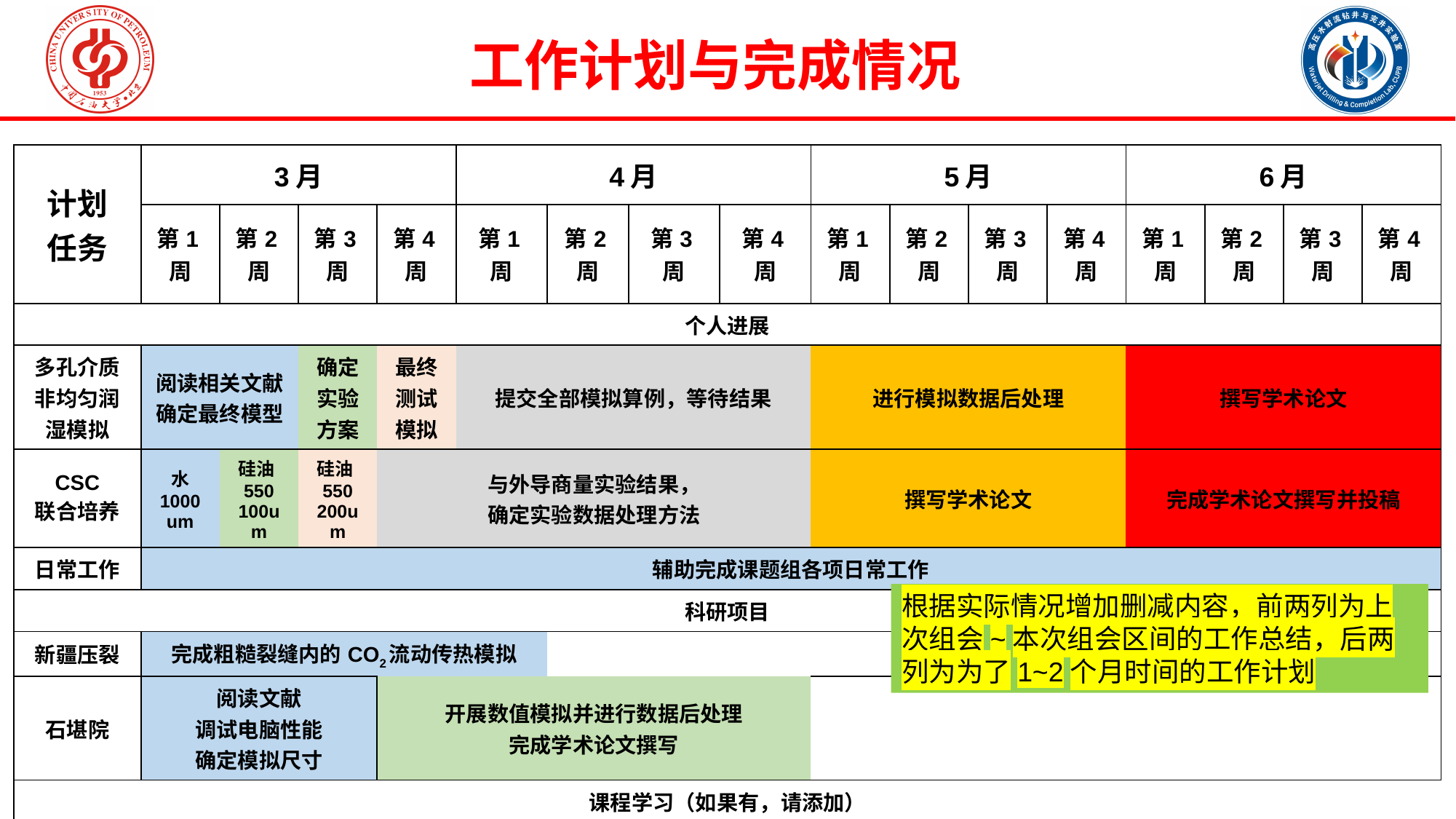

工作计划与完成情况
| 计划 任务 | 3月 | 3月 |  |  | 4月 |  |  |  | 5月 |  |  |  | 6月 |  |  |  |
| --- | --- | --- | --- | --- | --- | --- | --- | --- | --- | --- | --- | --- | --- | --- | --- | --- |
|  | 第1周 | 第2周 | 第3周 | 第4周 | 第1周 | 第2周 | 第3周 | 第4周 | 第1周 | 第2周 | 第3周 | 第4周 | 第1周 | 第2周 | 第3周 | 第4周 |
| 个人进展 |  |  |  |  |  |  |  |  |  |  |  |  |  |  |  |  |
| 多孔介质 非均匀润湿模拟 | 阅读相关文献确定最终模型 |  | 确定实验方案 | 最终测试模拟 | 提交全部模拟算例，等待结果 |  |  |  | 进行模拟数据后处理 |  | 对教材中matlab内容用py复现 根据流致振动调研结合油服管柱撰写一篇论文 |  | 撰写学术论文 |  |  |  |
| CSC 联合培养 | 水 1000 um | 硅油550 100um | 硅油550 200um | 与外导商量实验结果， 确定实验数据处理方法 | 文本预处理与命名实体识别 |  |  |  | 撰写学术论文 |  | 图谱扩充 |  | 完成学术论文撰写并投稿 |  | 研究方向思路整理 |  |
| 日常工作 | 辅助完成课题组各项日常工作 |  |  |  |  |  |  |  |  |  |  |  |  |  |  |  |
| 科研项目 |  |  |  |  |  |  |  |  |  |  |  |  |  |  |  |  |
| 新疆压裂 | 完成粗糙裂缝内的CO2流动传热模拟 |  |  |  |  |  |  |  |  |  |  |  |  |  |  |  |
| 石堪院 | 阅读文献 调试电脑性能 确定模拟尺寸 |  |  | 开展数值模拟并进行数据后处理 完成学术论文撰写 |  |  |  |  |  |  |  |  |  |  |  |  |
| 课程学习（如果有，请添加） |  |  |  |  |  |  |  |  |  |  |  |  |  |  |  |  |
|  |  |  |  |  |  |  |  |  |  |  |  |  |  |  |  |  |
根据实际情况增加删减内容，前两列为上次组会~本次组会区间的工作总结，后两列为为了1~2个月时间的工作计划